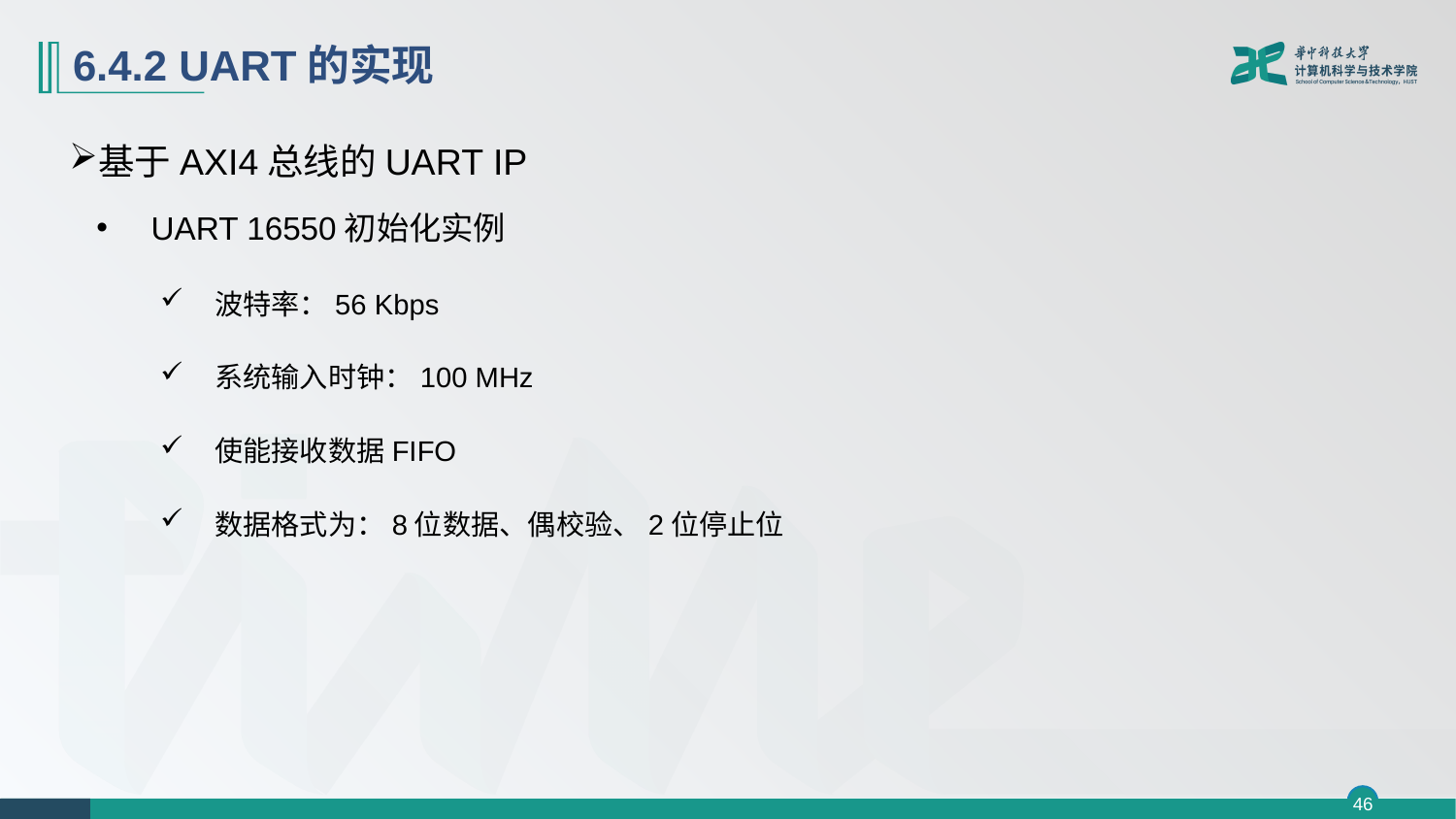

# 6.4.2 UART的实现
基于AXI4总线的UART IP
UART 16550初始化实例
波特率：56 Kbps
系统输入时钟：100 MHz
使能接收数据FIFO
数据格式为：8位数据、偶校验、2位停止位